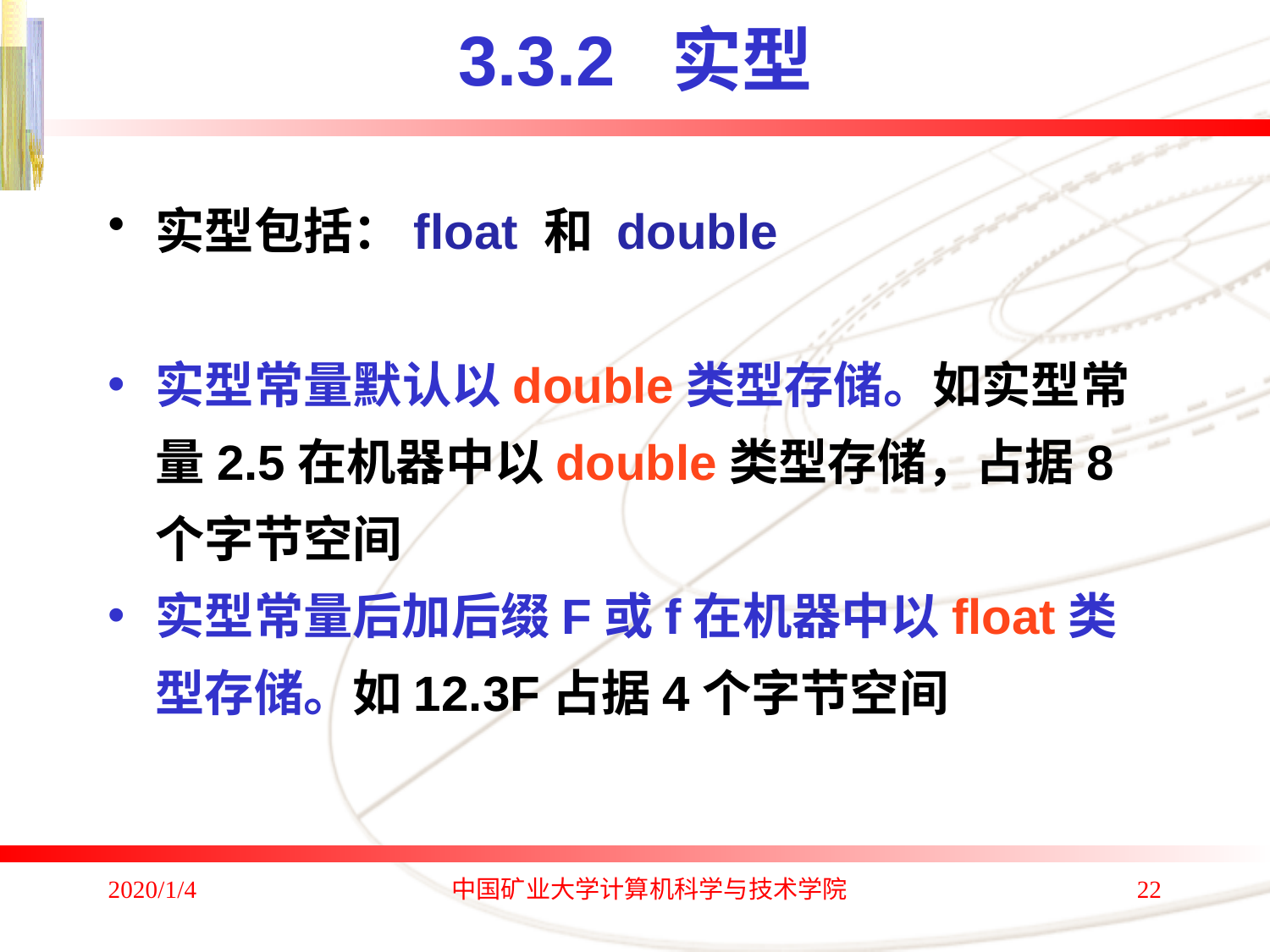

# 3.3.2  实型

实型包括：float 和 double

实型常量默认以double类型存储。如实型常量2.5在机器中以double类型存储，占据8个字节空间
实型常量后加后缀F或f在机器中以float类型存储。如12.3F占据4个字节空间

2020/1/4
中国矿业大学计算机科学与技术学院
22